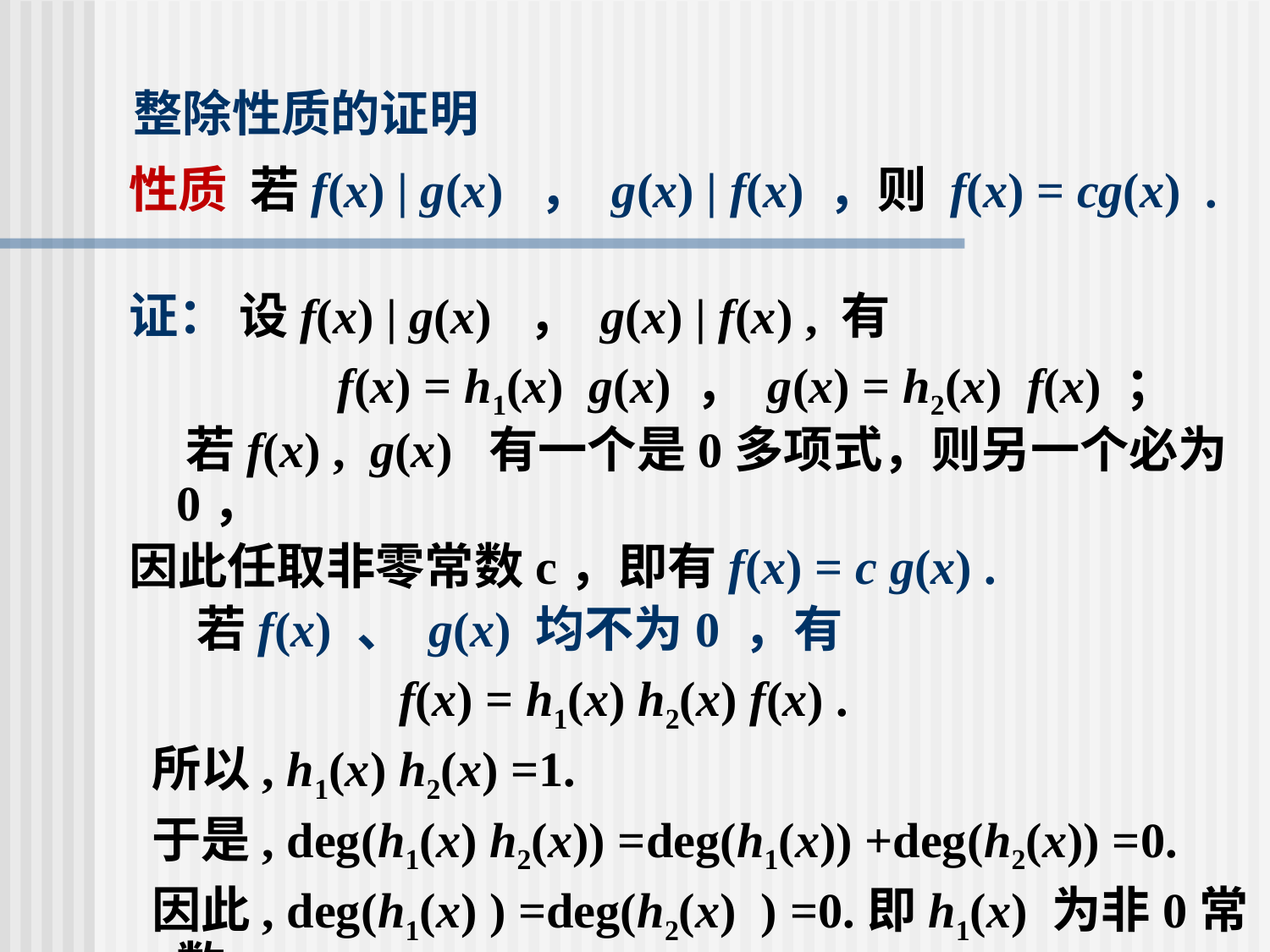

# 整除性质的证明
性质  若f(x) | g(x)  ， g(x) | f(x) ，则 f(x) = cg(x)  .

证： 设f(x) | g(x)  ， g(x) | f(x) , 有
                 f(x) = h1(x)  g(x) ， g(x) = h2(x)  f(x) ；
    若f(x) ,  g(x)  有一个是0多项式，则另一个必为0，
因此任取非零常数c，即有f(x) = c g(x) .
     若f(x) 、 g(x) 均不为0 ，有
                      f(x) = h1(x) h2(x) f(x) .
 所以, h1(x) h2(x) =1.
 于是, deg(h1(x) h2(x)) =deg(h1(x)) +deg(h2(x)) =0.
 因此, deg(h1(x) ) =deg(h2(x)  ) =0.即h1(x) 为非0常数.